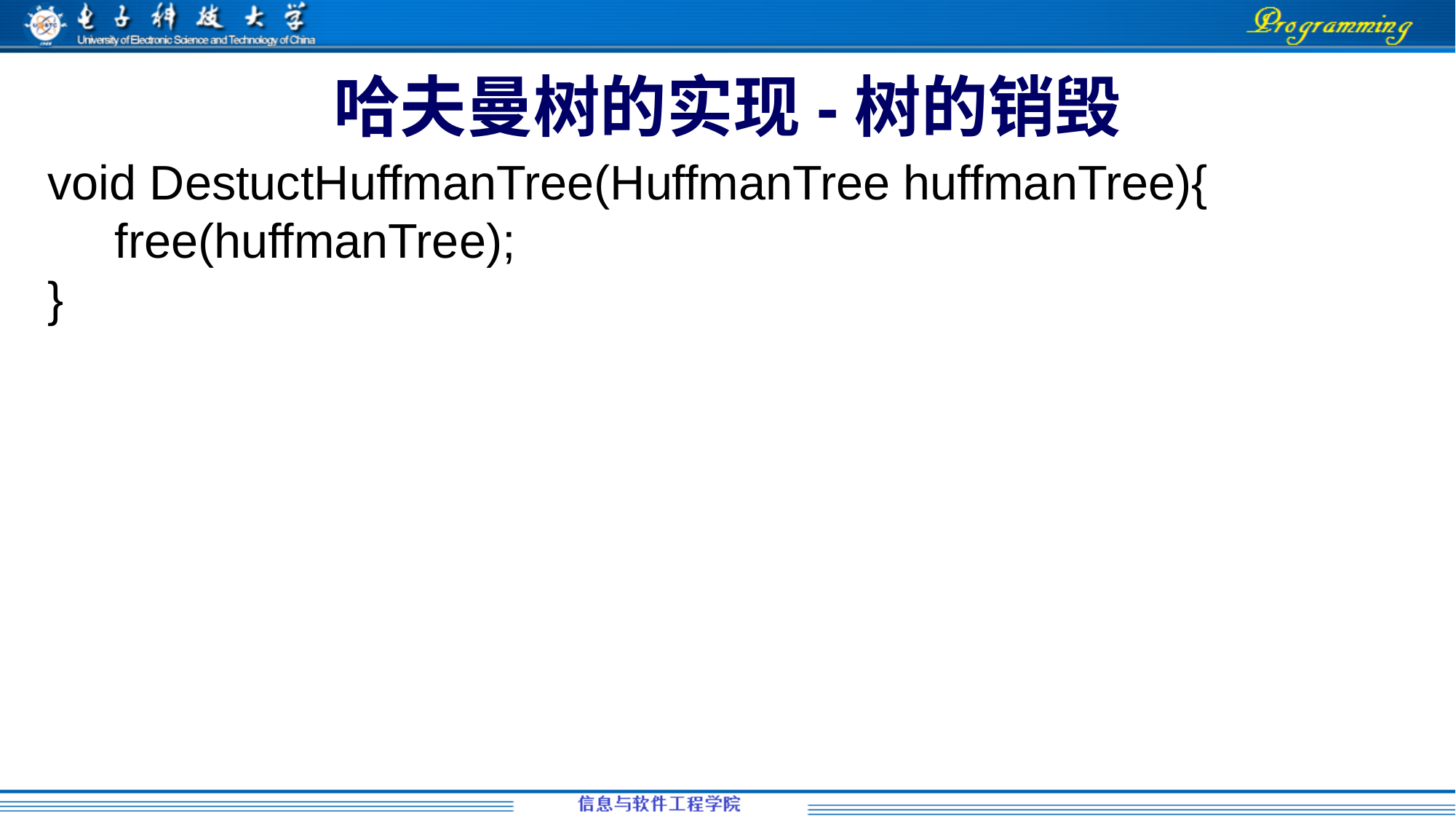

# 哈夫曼树的实现-树的销毁
void DestuctHuffmanTree(HuffmanTree huffmanTree){
     free(huffmanTree);
}